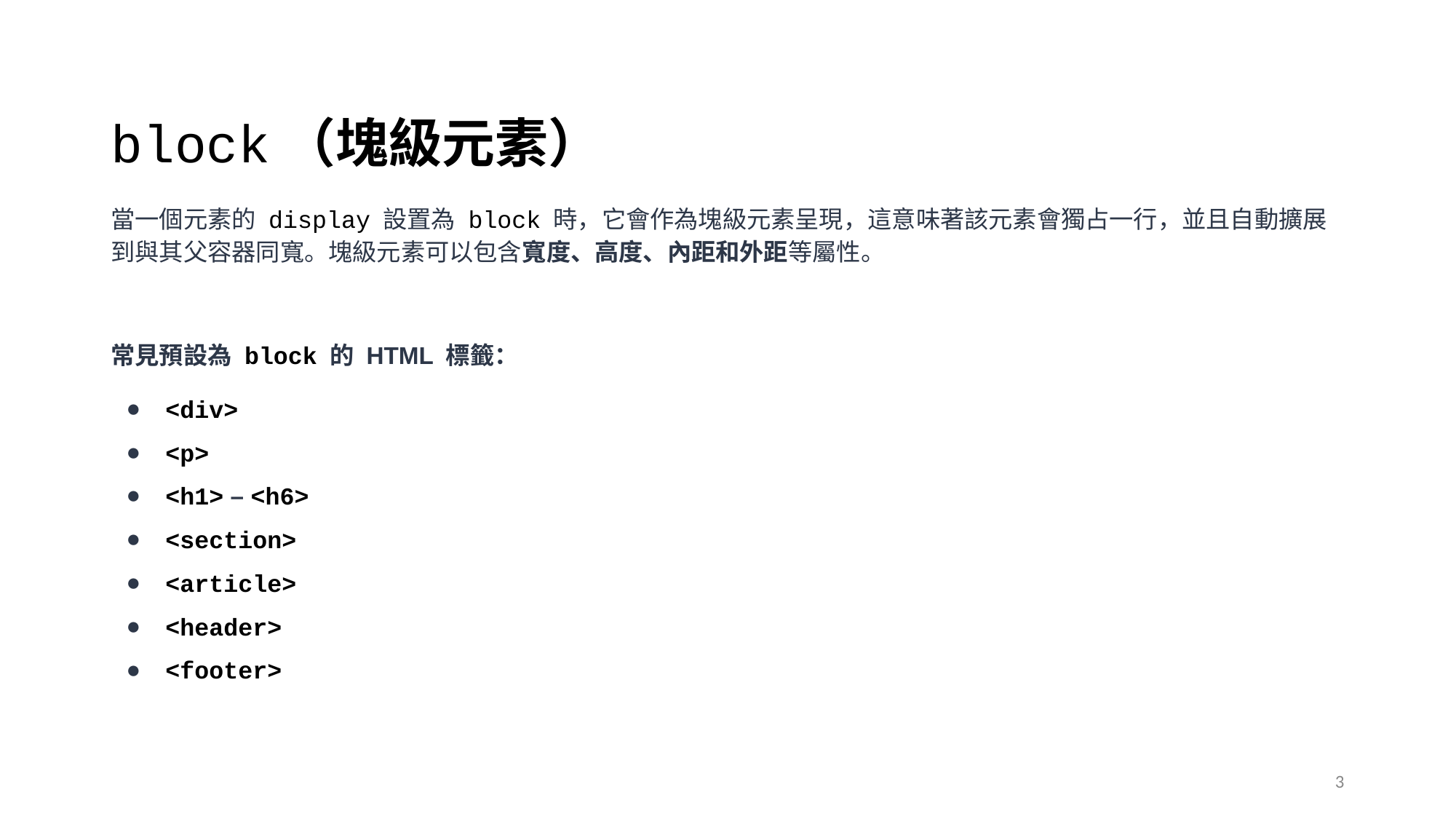

# block（塊級元素）

當一個元素的 display 設置為 block 時，它會作為塊級元素呈現，這意味著該元素會獨占一行，並且自動擴展到與其父容器同寬。塊級元素可以包含寬度、高度、內距和外距等屬性。

常見預設為 block 的 HTML 標籤：
<div>
<p>
<h1> – <h6>
<section>
<article>
<header>
<footer>

3